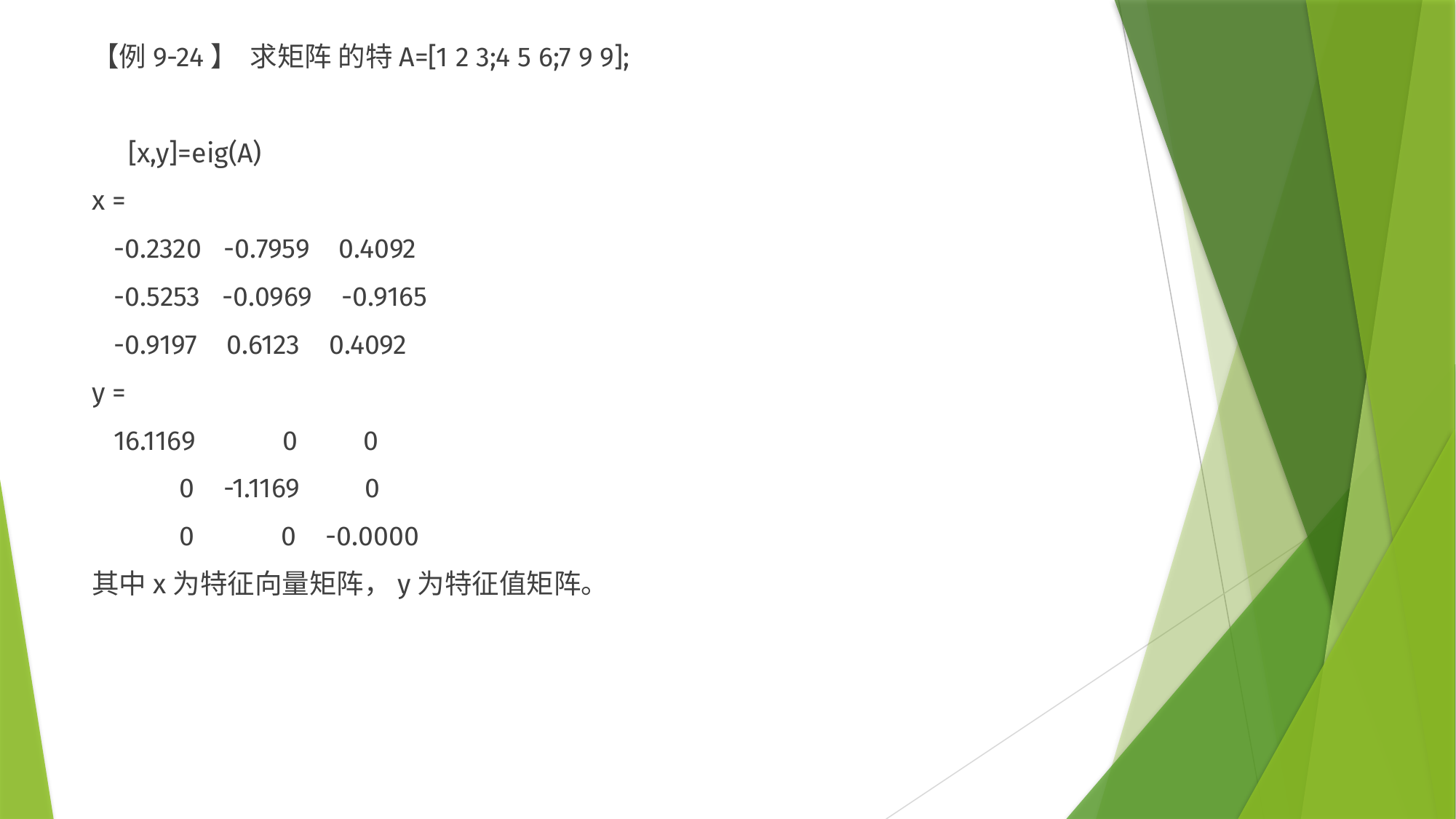

【例9-24】  求矩阵 的特A=[1 2 3;4 5 6;7 9 9];

     [x,y]=eig(A)
x =
   -0.2320   -0.7959    0.4092
   -0.5253   -0.0969    -0.9165
   -0.9197    0.6123    0.4092
y =
   16.1169            0         0
            0    -1.1169         0
            0            0    -0.0000
其中x为特征向量矩阵，y为特征值矩阵。